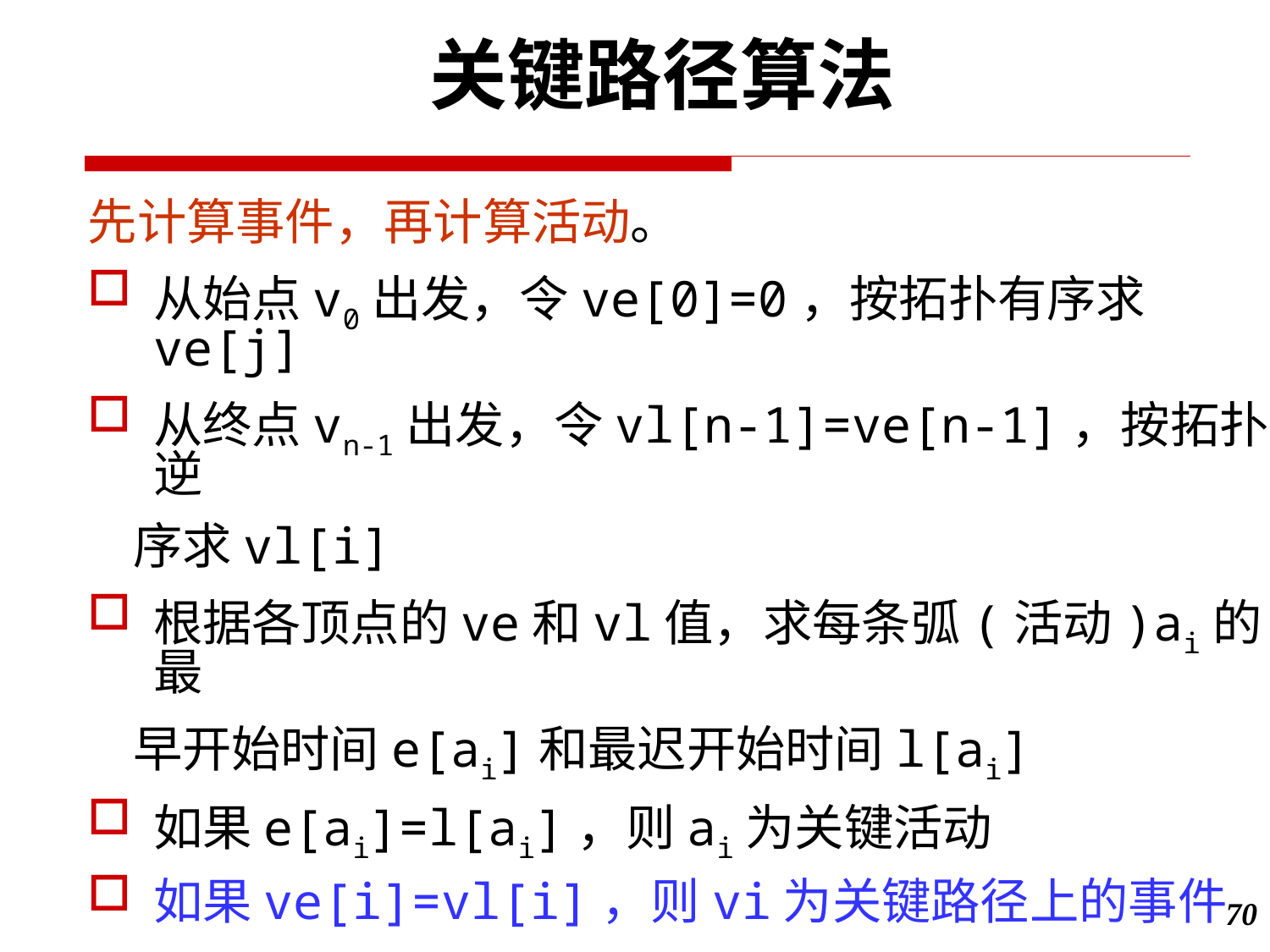

关键路径算法
先计算事件，再计算活动。
从始点v0出发，令ve[0]=0，按拓扑有序求ve[j]
从终点vn-1出发，令vl[n-1]=ve[n-1]，按拓扑逆
   序求vl[i]
根据各顶点的ve和vl值，求每条弧(活动)ai的最
   早开始时间e[ai]和最迟开始时间l[ai]
如果e[ai]=l[ai]，则ai为关键活动
如果ve[i]=vl[i]，则vi为关键路径上的事件
70